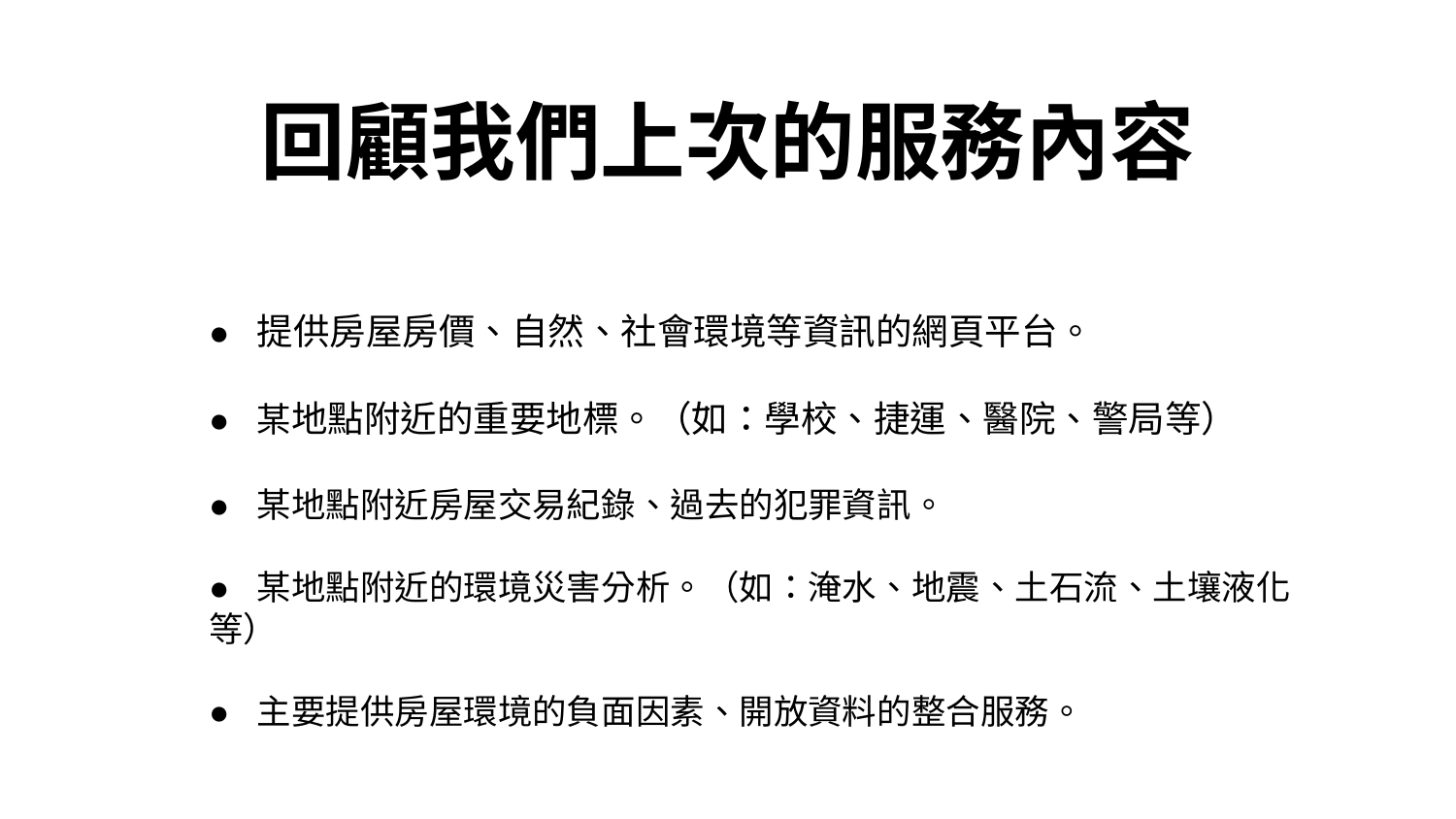

回顧我們上次的服務內容

●  提供房屋房價、自然、社會環境等資訊的網頁平台。

●  某地點附近的重要地標。（如：學校、捷運、醫院、警局等）

●  某地點附近房屋交易紀錄、過去的犯罪資訊。

●  某地點附近的環境災害分析。（如：淹水、地震、土石流、土壤液化等）

●  主要提供房屋環境的負面因素、開放資料的整合服務。